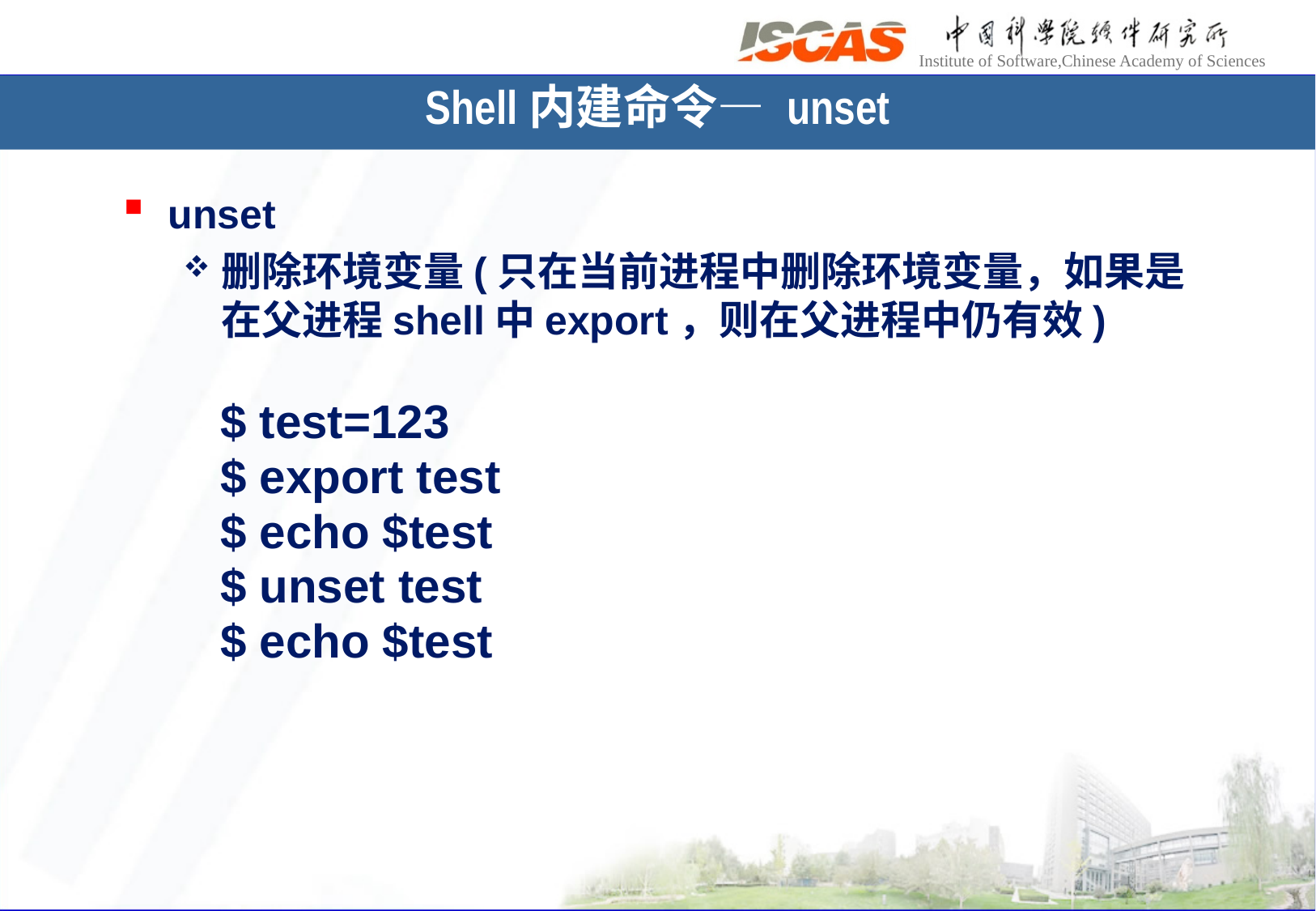

Shell内建命令— unset
unset
删除环境变量(只在当前进程中删除环境变量，如果是在父进程shell中export，则在父进程中仍有效)
$ test=123
$ export test
$ echo $test
$ unset test
$ echo $test